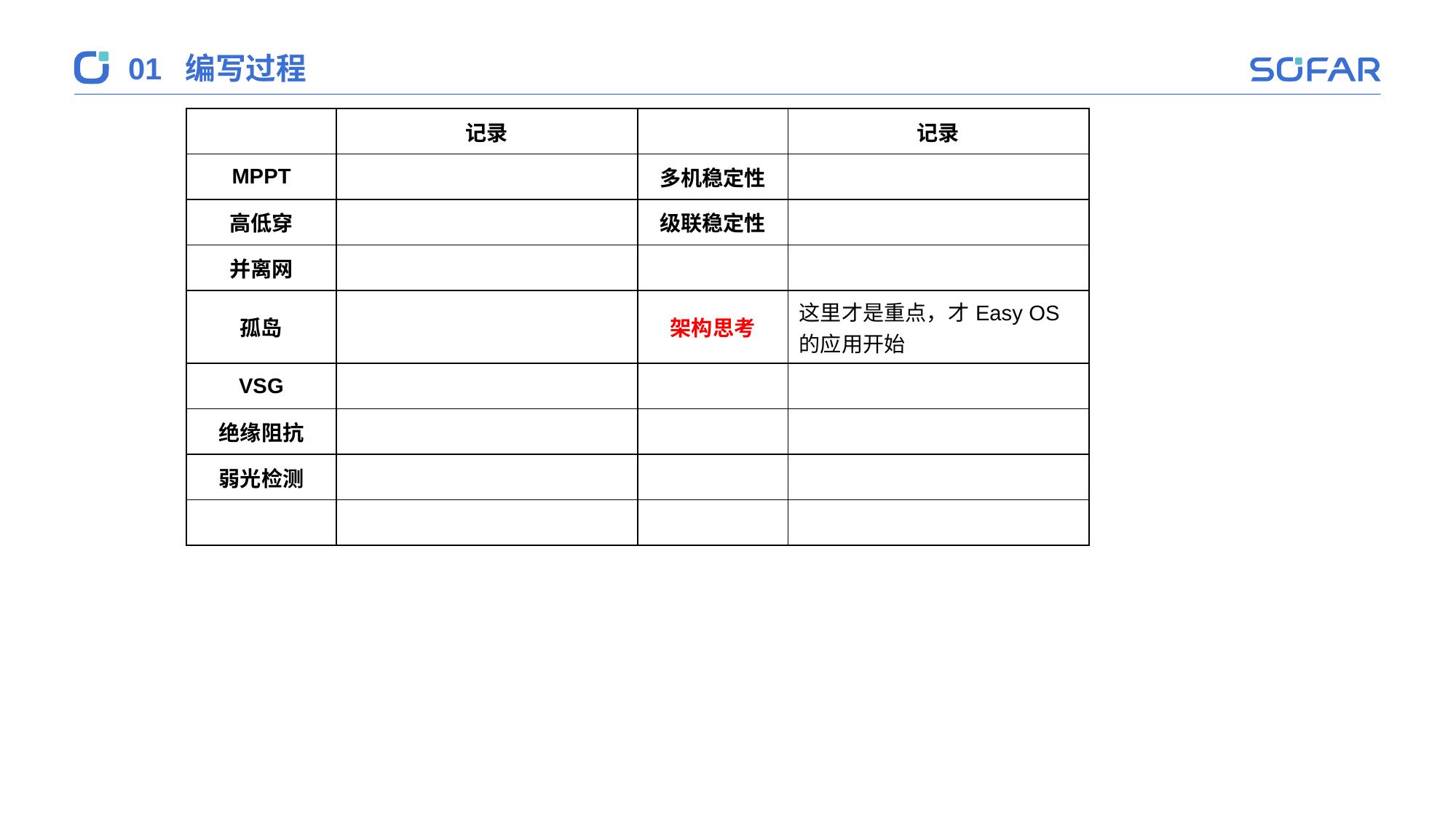

01
编写过程
|  | 记录 |  | 记录 |
| --- | --- | --- | --- |
| MPPT |  | 多机稳定性 |  |
| 高低穿 |  | 级联稳定性 |  |
| 并离网 |  |  |  |
| 孤岛 |  | 架构思考 | 这里才是重点，才Easy OS的应用开始 |
| VSG |  |  |  |
| 绝缘阻抗 |  |  |  |
| 弱光检测 |  |  |  |
|  |  |  |  |